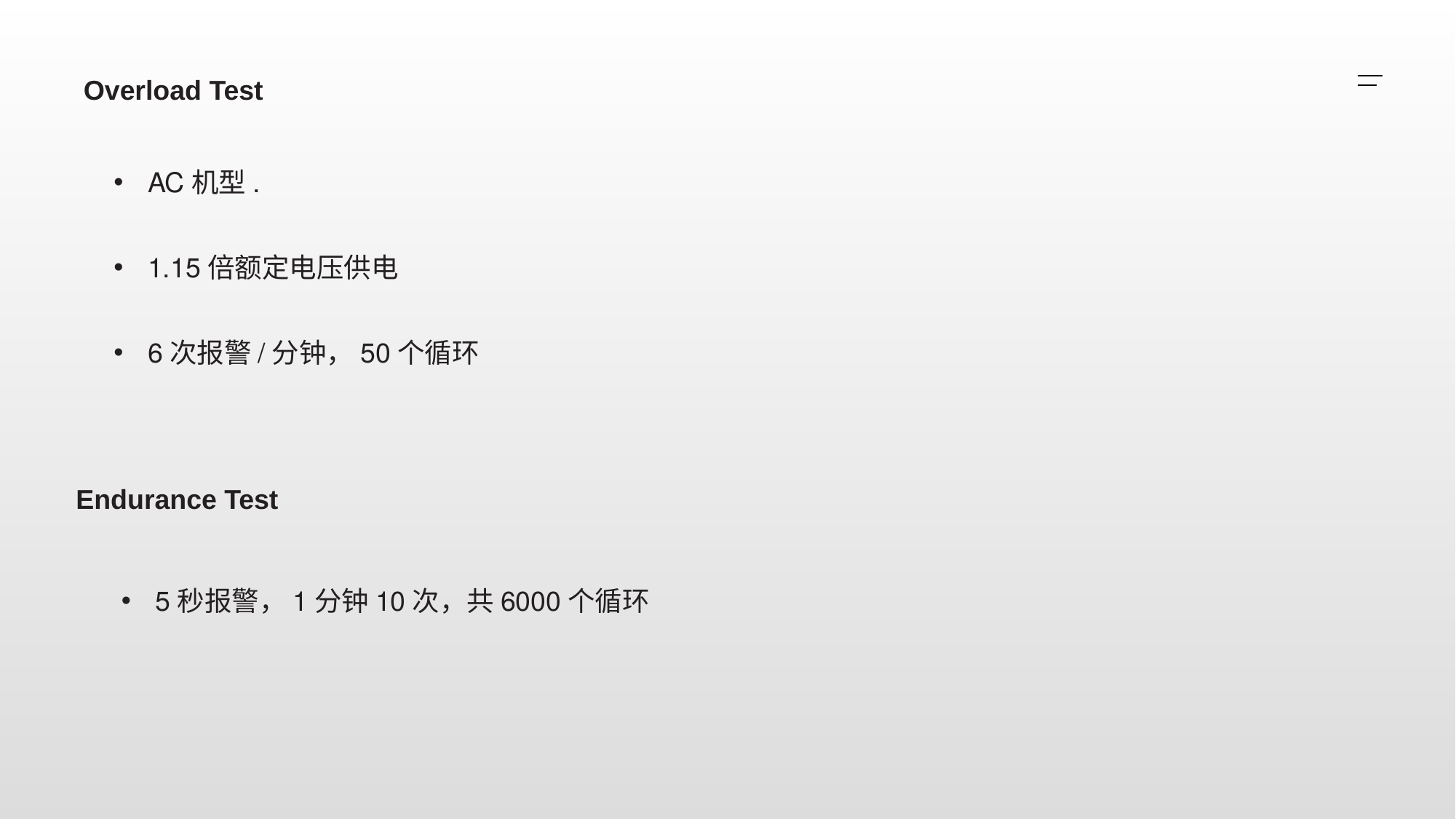

Overload Test

AC机型.

1.15倍额定电压供电

6次报警/分钟，50个循环
Endurance Test
5秒报警，1分钟10次，共6000个循环